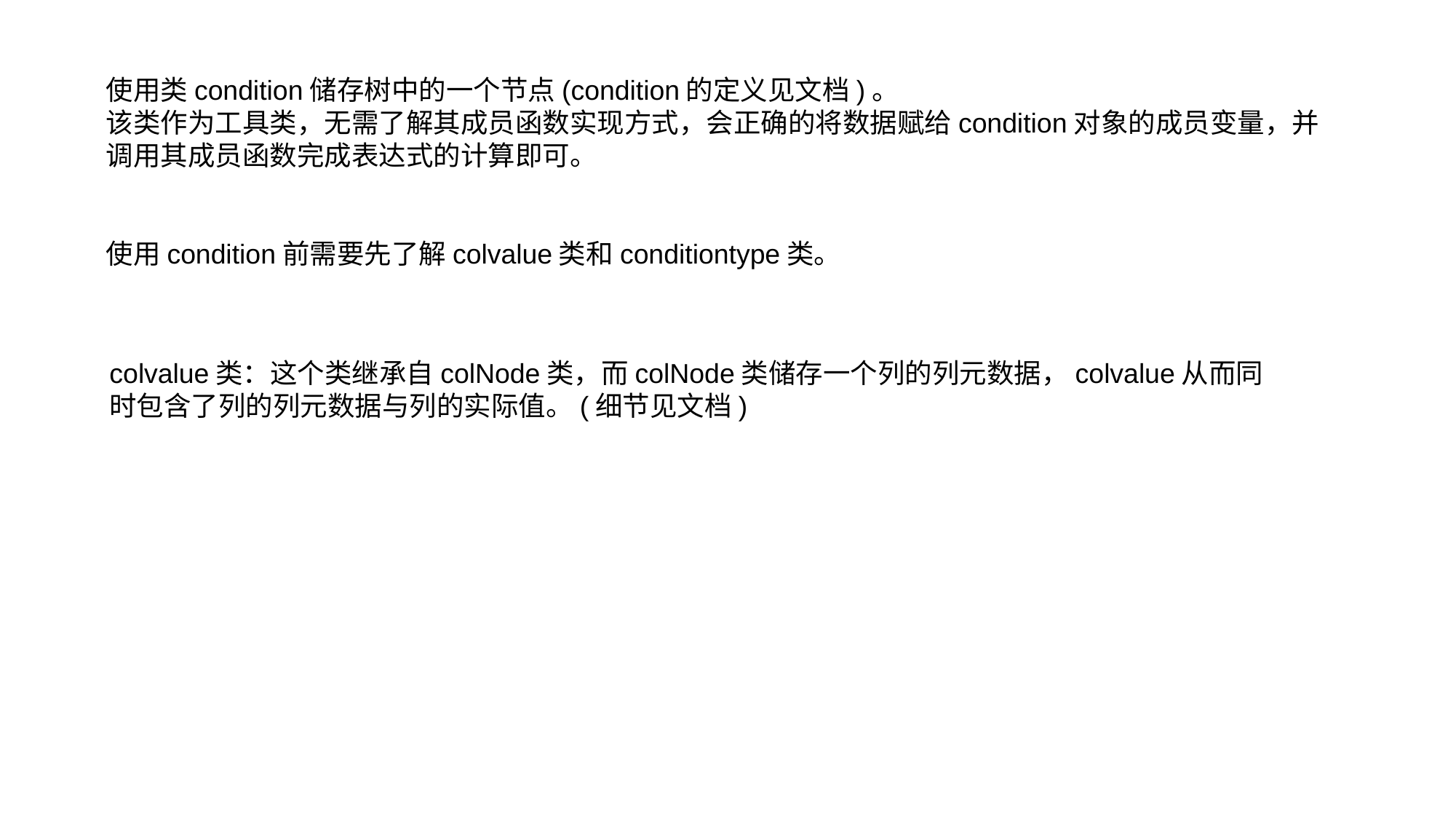

使用类condition储存树中的一个节点(condition的定义见文档)。
该类作为工具类，无需了解其成员函数实现方式，会正确的将数据赋给condition对象的成员变量，并调用其成员函数完成表达式的计算即可。

使用condition前需要先了解colvalue类和conditiontype类。
colvalue类：这个类继承自colNode类，而colNode类储存一个列的列元数据，colvalue从而同时包含了列的列元数据与列的实际值。(细节见文档)